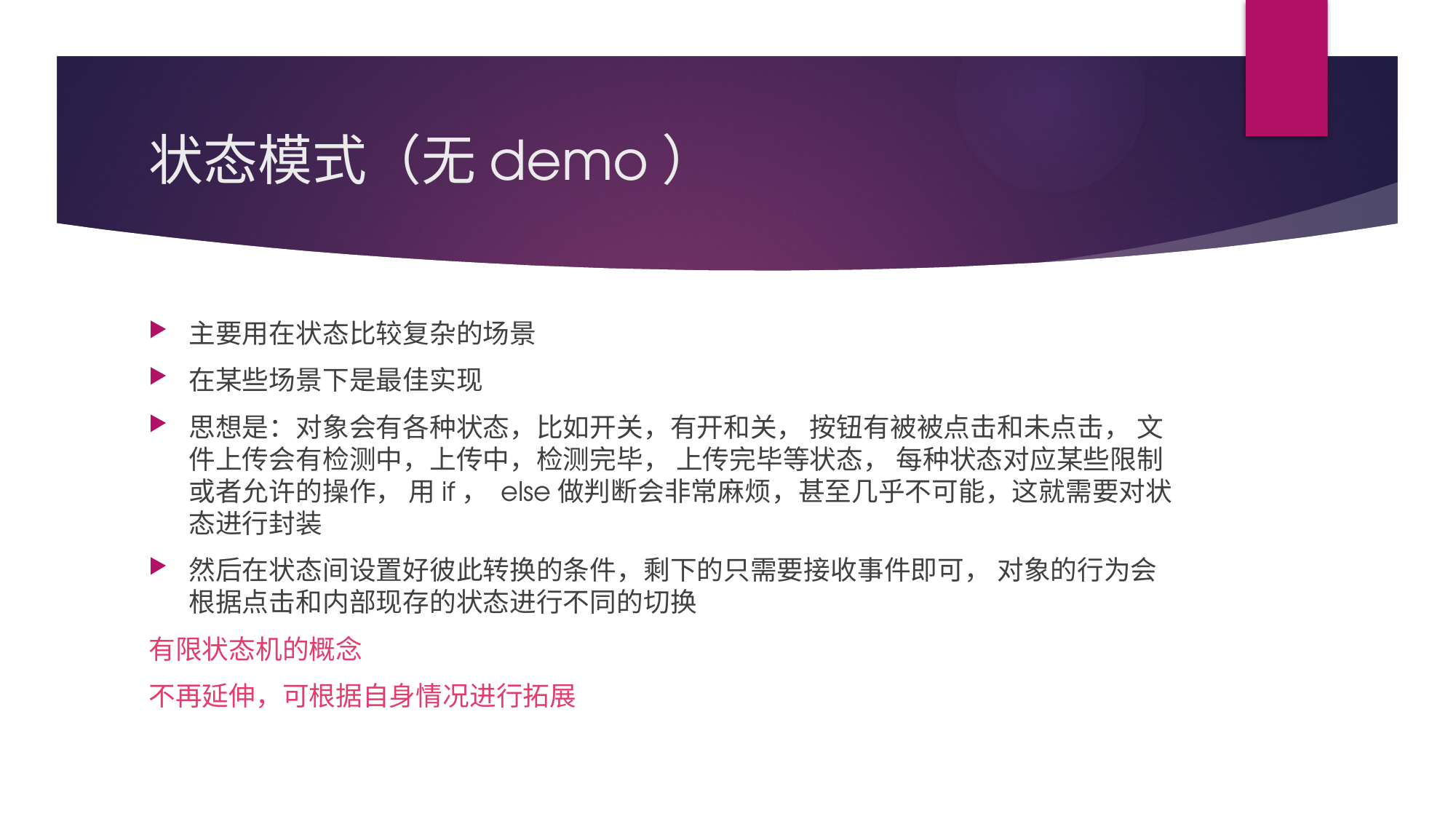

# 状态模式（无demo）
主要用在状态比较复杂的场景
在某些场景下是最佳实现
思想是：对象会有各种状态，比如开关，有开和关， 按钮有被被点击和未点击， 文件上传会有检测中，上传中，检测完毕， 上传完毕等状态， 每种状态对应某些限制或者允许的操作， 用if， else做判断会非常麻烦，甚至几乎不可能，这就需要对状态进行封装
然后在状态间设置好彼此转换的条件，剩下的只需要接收事件即可， 对象的行为会根据点击和内部现存的状态进行不同的切换
有限状态机的概念
不再延伸，可根据自身情况进行拓展